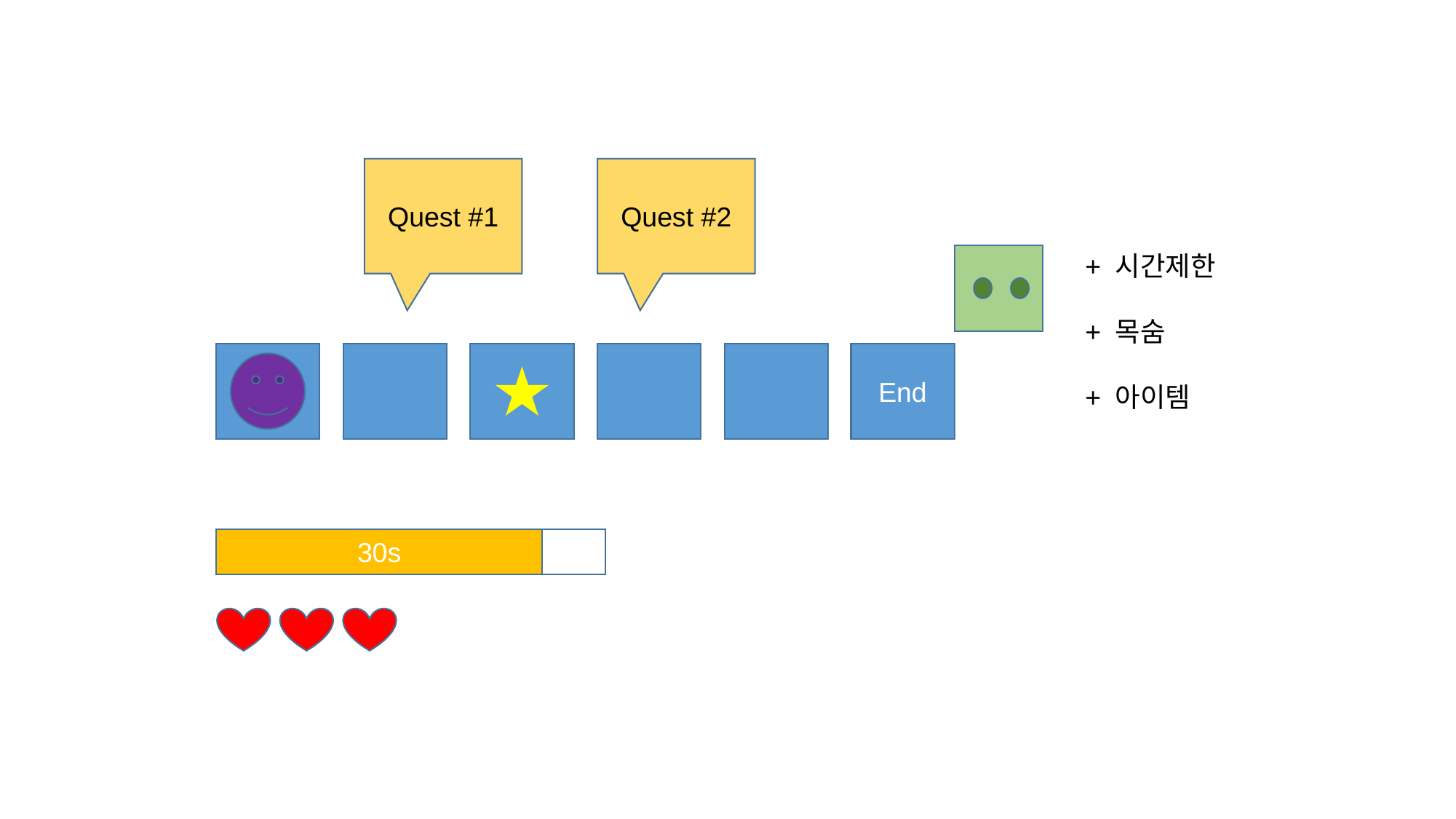

Quest #1
Quest #2
+ 시간제한

+ 목숨

+ 아이템

End

30s